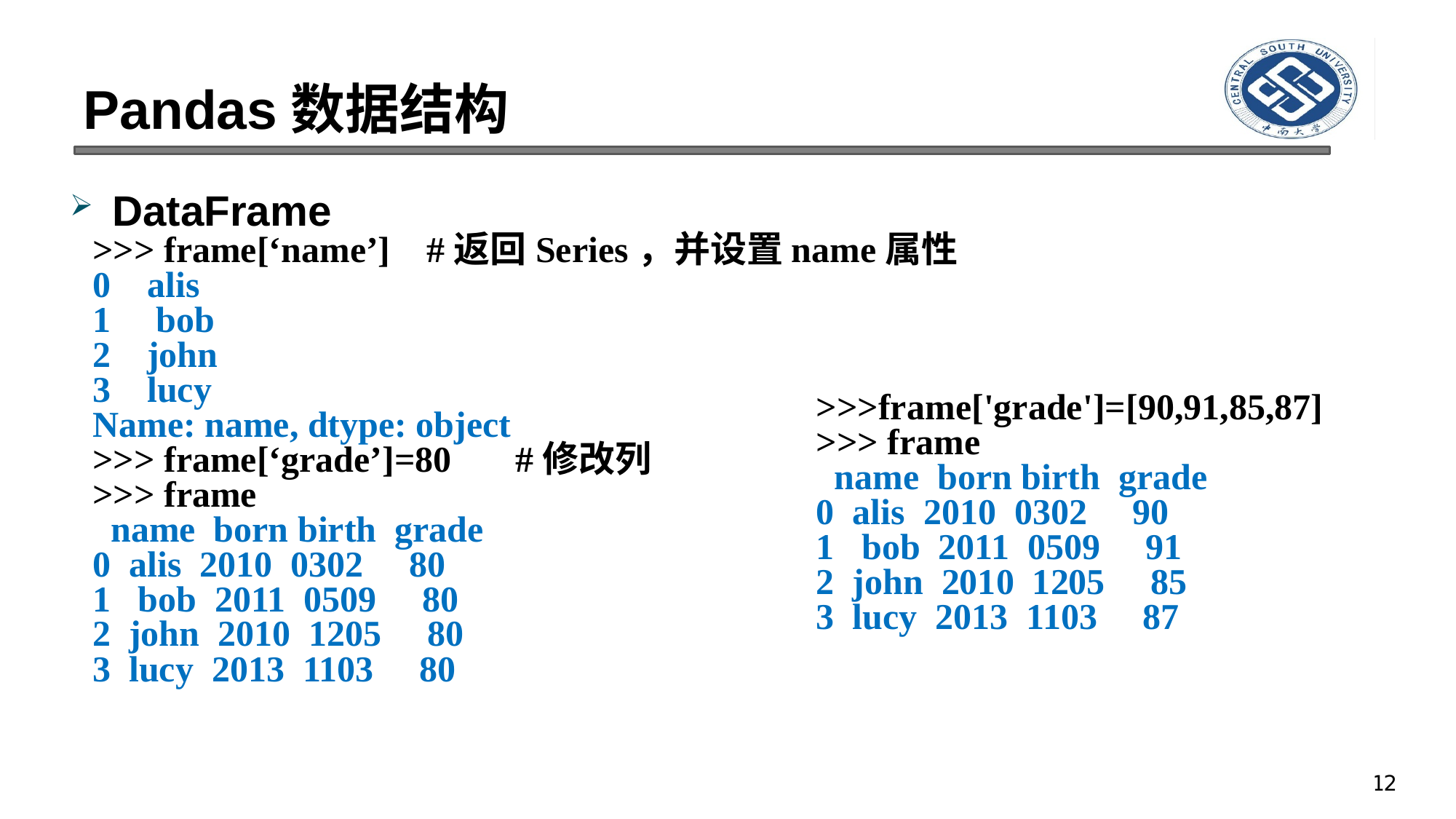

# Pandas数据结构
DataFrame
>>> frame[‘name’]    #返回Series，并设置name属性
0    alis
1     bob
2    john
3    lucy
Name: name, dtype: object
>>> frame[‘grade’]=80       #修改列
>>> frame
  name  born birth  grade
0  alis  2010  0302     80
1   bob  2011  0509     80
2  john  2010  1205     80
3  lucy  2013  1103     80
>>>frame['grade']=[90,91,85,87]
>>> frame
  name  born birth  grade
0  alis  2010  0302     90
1   bob  2011  0509     91
2  john  2010  1205     85
3  lucy  2013  1103     87
12